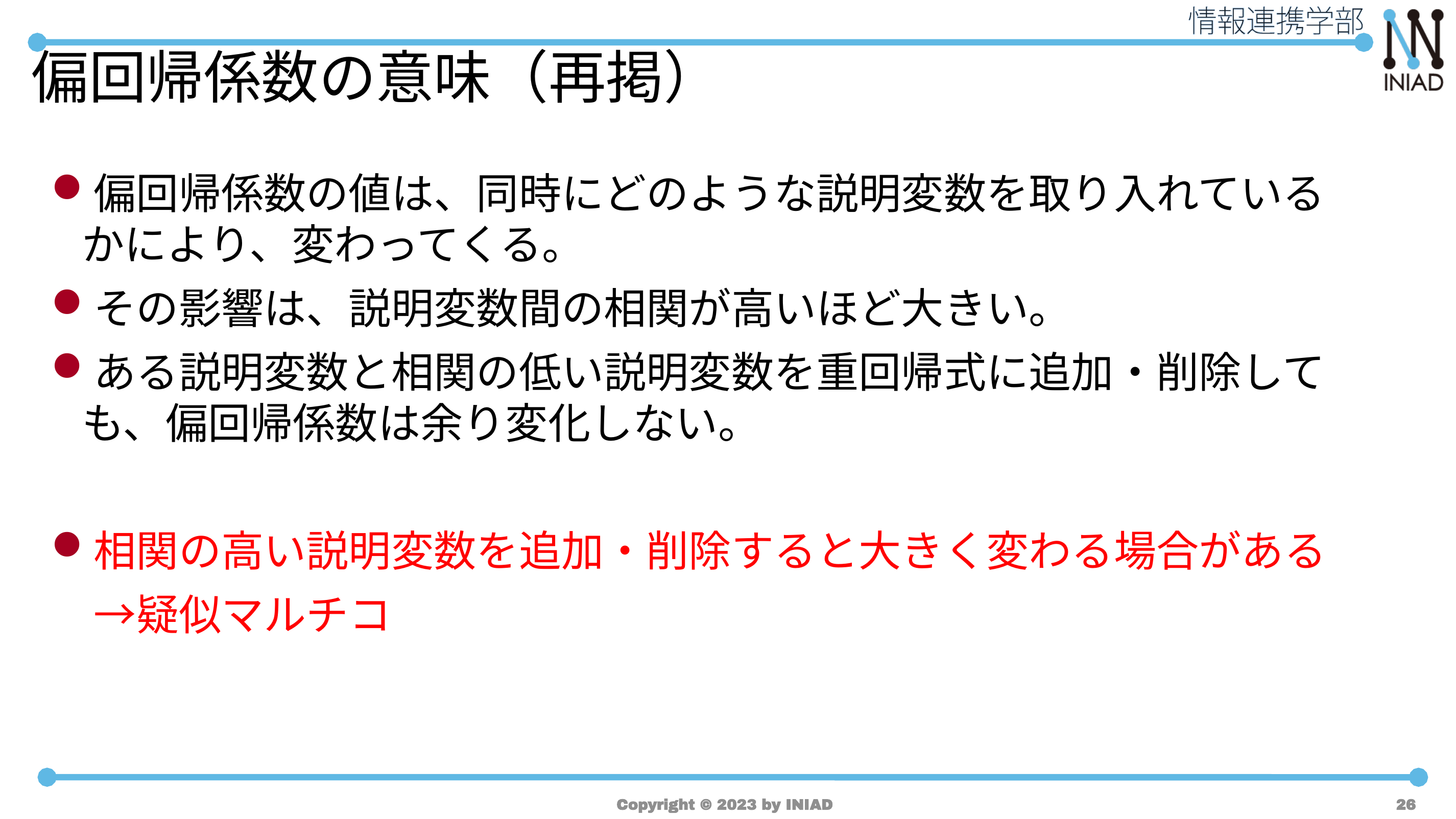

# 偏回帰係数の意味（再掲）
偏回帰係数の値は、同時にどのような説明変数を取り入れているかにより、変わってくる。
その影響は、説明変数間の相関が高いほど大きい。
ある説明変数と相関の低い説明変数を重回帰式に追加・削除しても、偏回帰係数は余り変化しない。

相関の高い説明変数を追加・削除すると大きく変わる場合がある
　→疑似マルチコ
Copyright © 2023 by INIAD
26